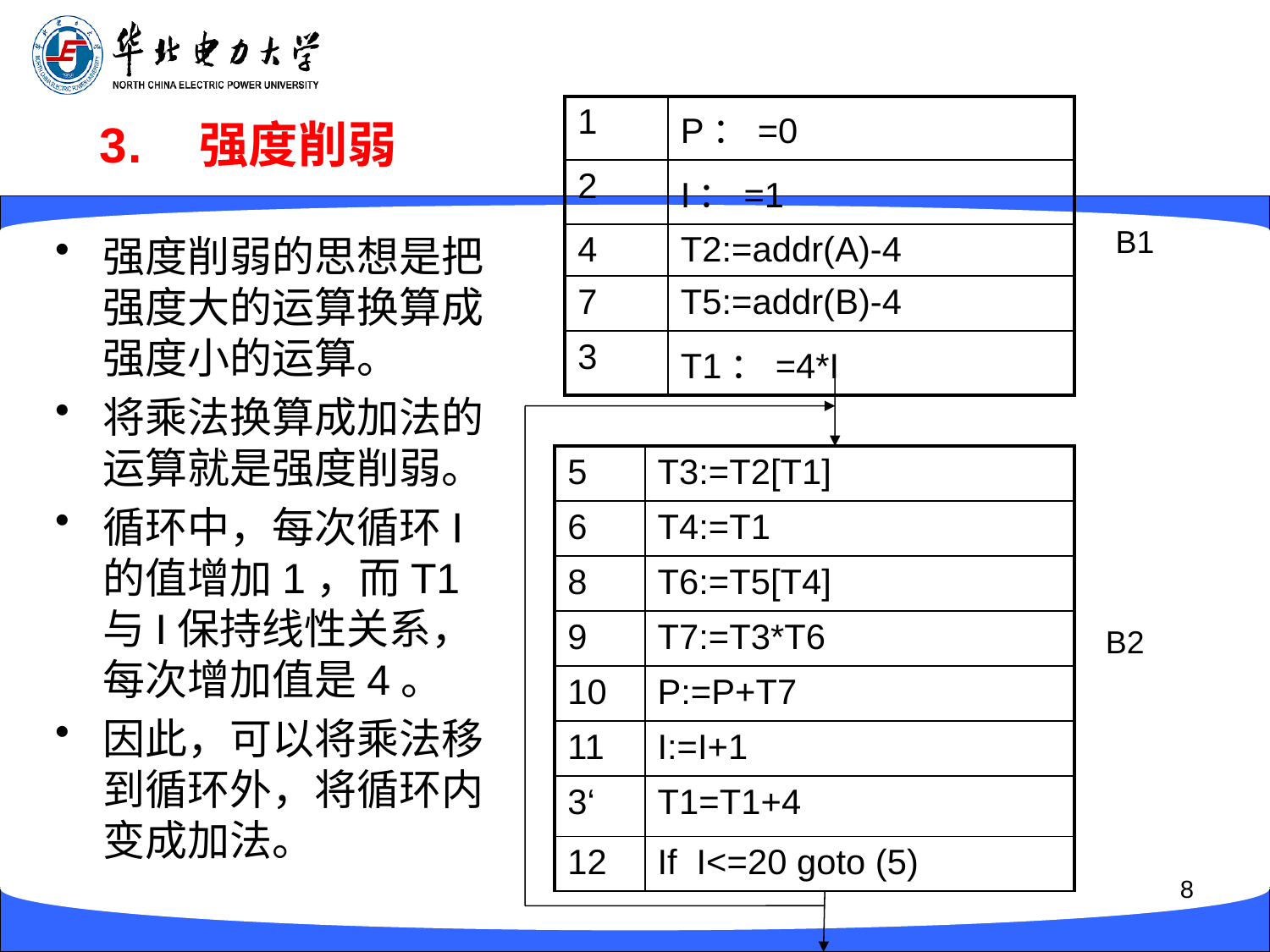

| 1 | P：=0 |
| --- | --- |
| 2 | I：=1 |
| 4 | T2:=addr(A)-4 |
| 7 | T5:=addr(B)-4 |
| 3 | T1：=4\*I |
# 强度削弱
B1
强度削弱的思想是把强度大的运算换算成强度小的运算。
将乘法换算成加法的运算就是强度削弱。
循环中，每次循环I的值增加1，而T1与I保持线性关系，每次增加值是4。
因此，可以将乘法移到循环外，将循环内变成加法。

| 5 | T3:=T2[T1] |
| --- | --- |
| 6 | T4:=T1 |
| 8 | T6:=T5[T4] |
| 9 | T7:=T3\*T6 |
| 10 | P:=P+T7 |
| 11 | I:=I+1 |
| 3‘ | T1=T1+4 |
| 12 | If I<=20 goto (5) |
B2
8